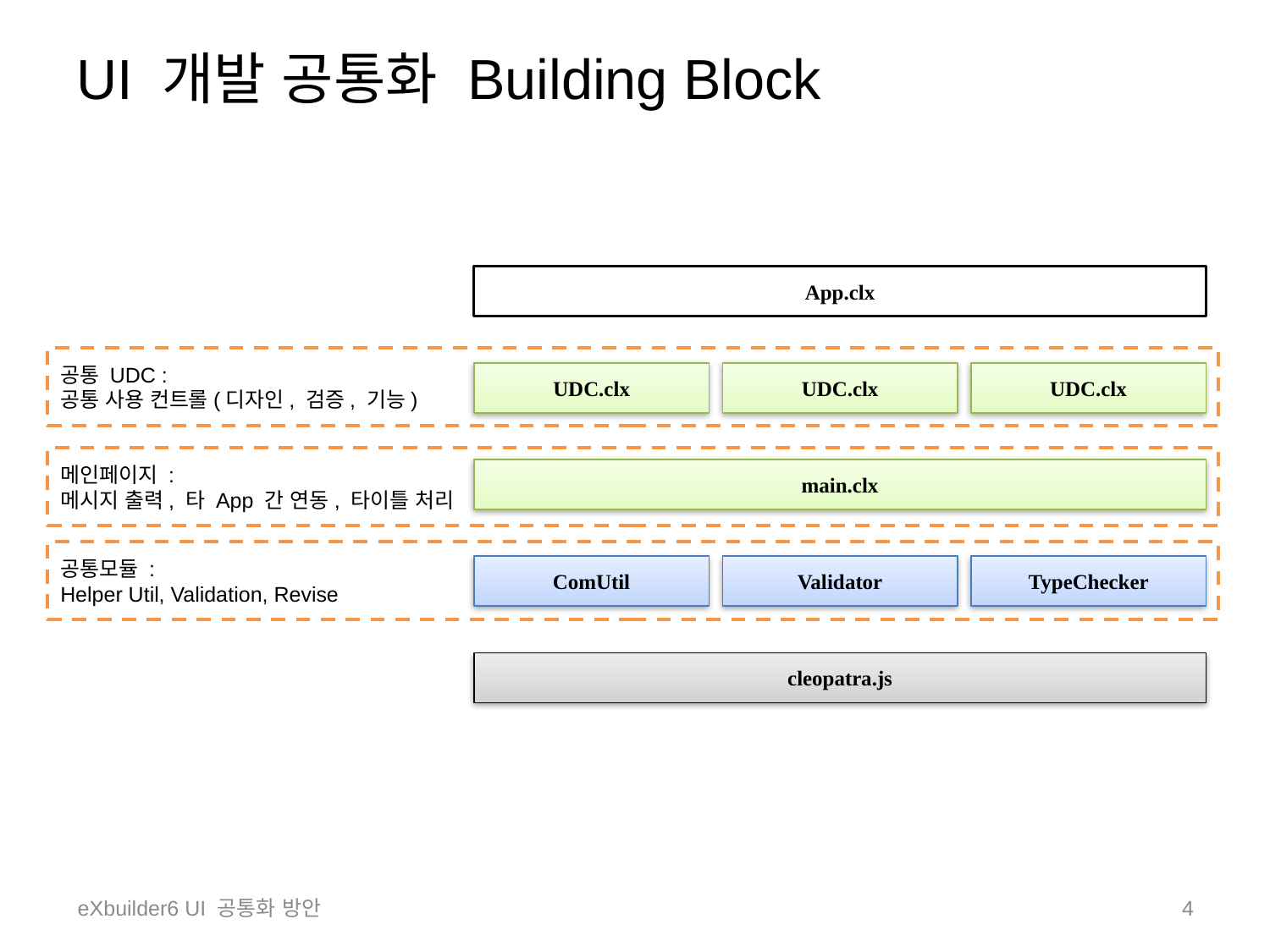

# UI 개발 공통화 Building Block
App.clx
공통 UDC :
공통 사용 컨트롤(디자인, 검증, 기능)
UDC.clx
UDC.clx
UDC.clx
메인페이지 :
메시지 출력, 타 App 간 연동, 타이틀 처리
main.clx
공통모듈 :
Helper Util, Validation, Revise
ComUtil
Validator
TypeChecker
cleopatra.js
eXbuilder6 UI 공통화 방안
4